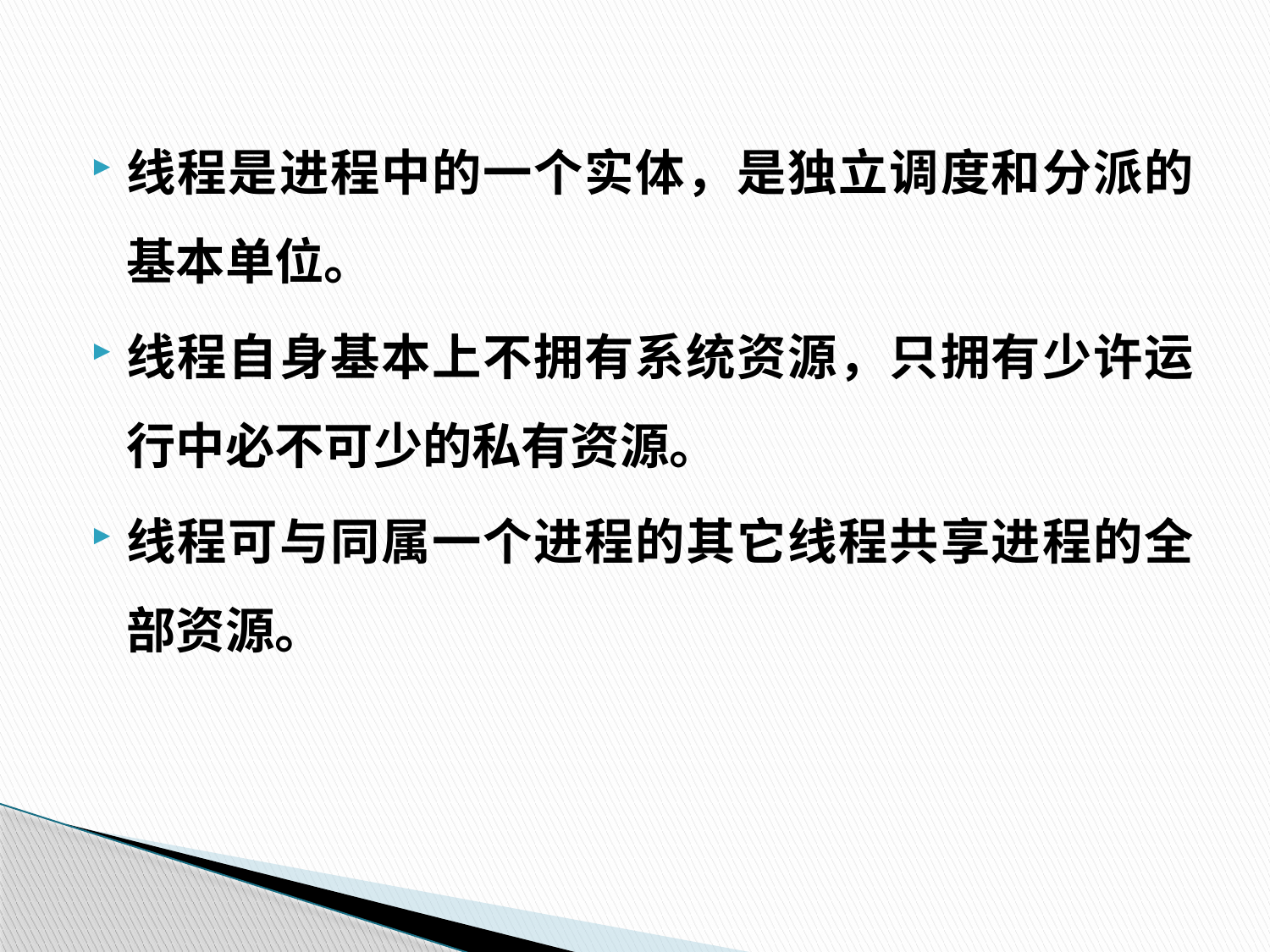

线程是进程中的一个实体，是独立调度和分派的基本单位。
线程自身基本上不拥有系统资源，只拥有少许运行中必不可少的私有资源。
线程可与同属一个进程的其它线程共享进程的全部资源。